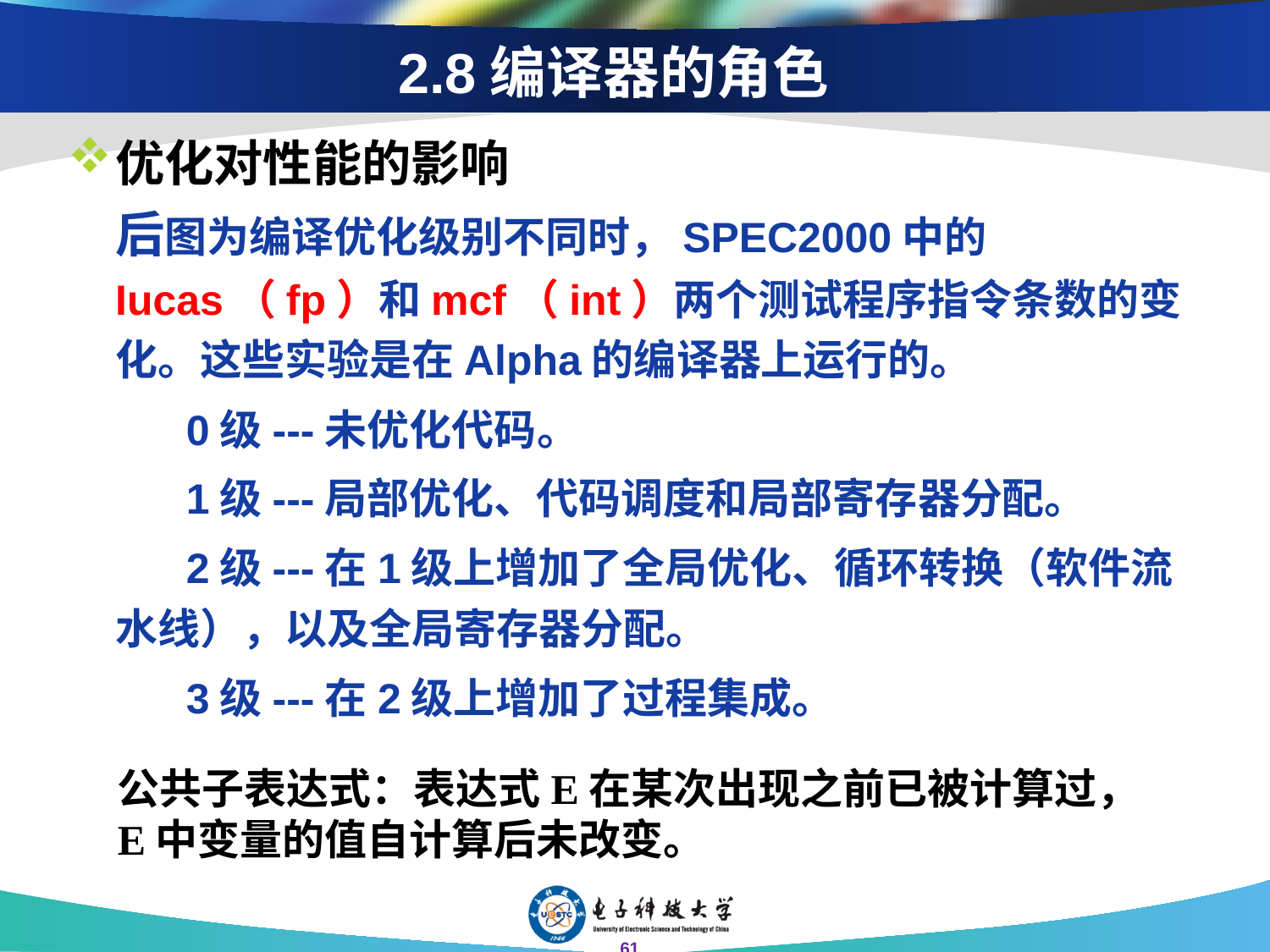

# 2.8编译器的角色
优化对性能的影响
后图为编译优化级别不同时，SPEC2000中的Iucas（fp）和mcf（int）两个测试程序指令条数的变化。这些实验是在Alpha的编译器上运行的。
          0级---未优化代码。
          1级---局部优化、代码调度和局部寄存器分配。
          2级---在1级上增加了全局优化、循环转换（软件流水线），以及全局寄存器分配。
          3级---在2级上增加了过程集成。
公共子表达式：表达式E在某次出现之前已被计算过，E中变量的值自计算后未改变。
61